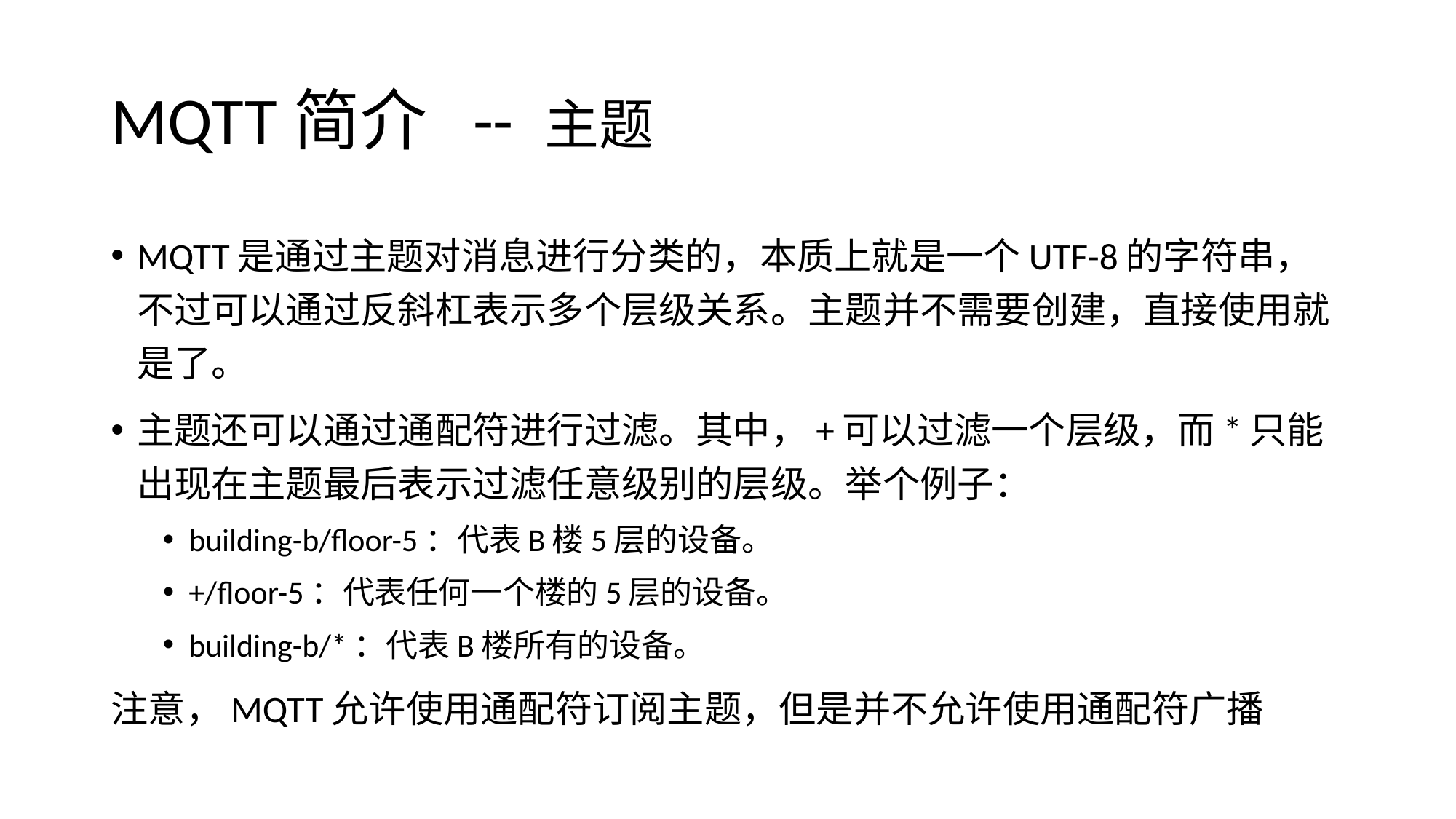

# MQTT简介  -- 主题
MQTT是通过主题对消息进行分类的，本质上就是一个UTF-8的字符串，不过可以通过反斜杠表示多个层级关系。主题并不需要创建，直接使用就是了。
主题还可以通过通配符进行过滤。其中，+可以过滤一个层级，而*只能出现在主题最后表示过滤任意级别的层级。举个例子：
building-b/floor-5：代表B楼5层的设备。
+/floor-5：代表任何一个楼的5层的设备。
building-b/*：代表B楼所有的设备。
注意，MQTT允许使用通配符订阅主题，但是并不允许使用通配符广播